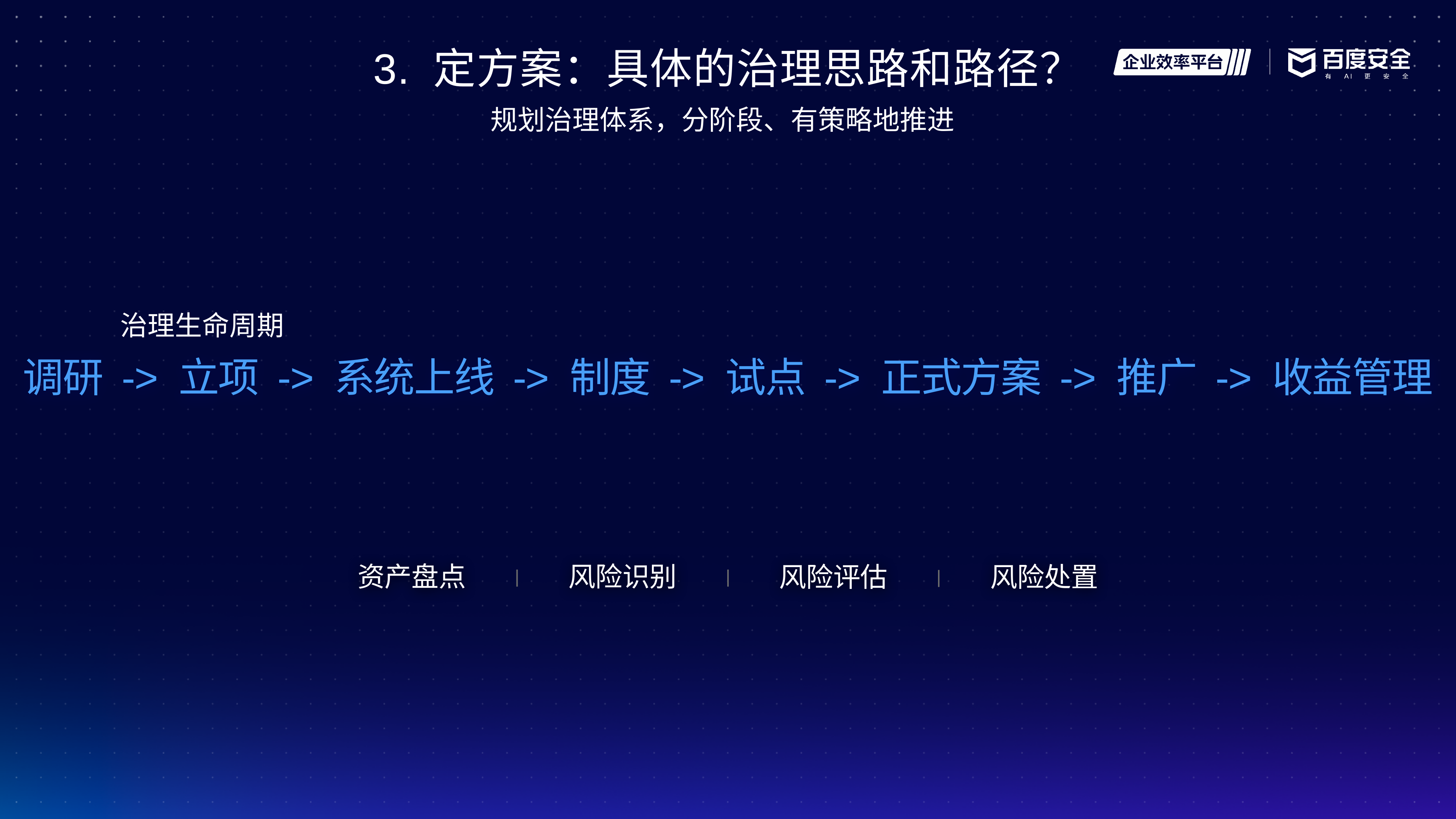

3. 定方案：具体的治理思路和路径？
规划治理体系，分阶段、有策略地推进
治理生命周期
调研 -> 立项 -> 系统上线 -> 制度 -> 试点 -> 正式方案 -> 推广 -> 收益管理
资产盘点
风险识别
风险评估
风险处置
|
|
|